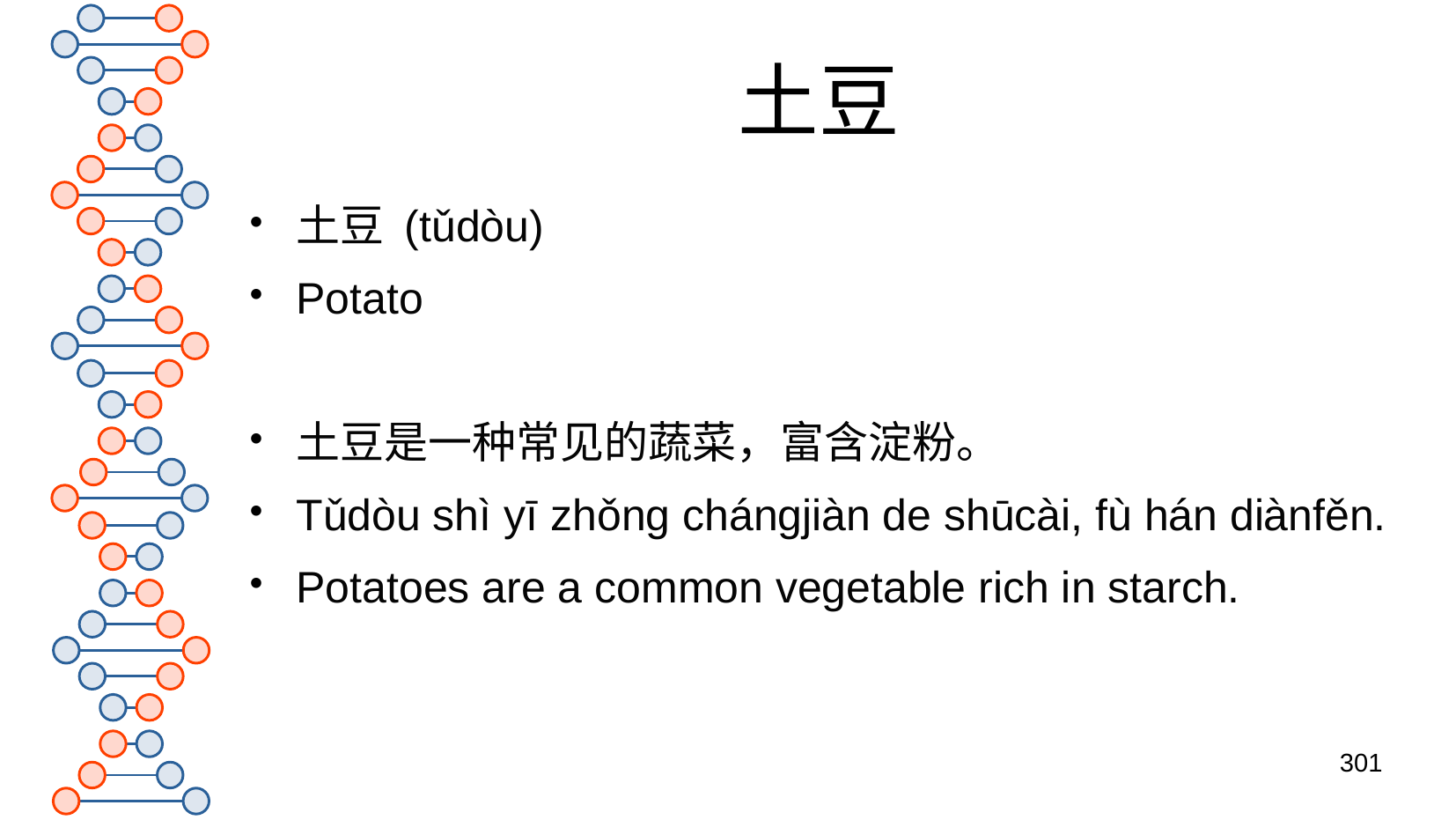

# 土豆
土豆 (tǔdòu)
Potato

土豆是一种常见的蔬菜，富含淀粉。
Tǔdòu shì yī zhǒng chángjiàn de shūcài, fù hán diànfěn.
Potatoes are a common vegetable rich in starch.

301